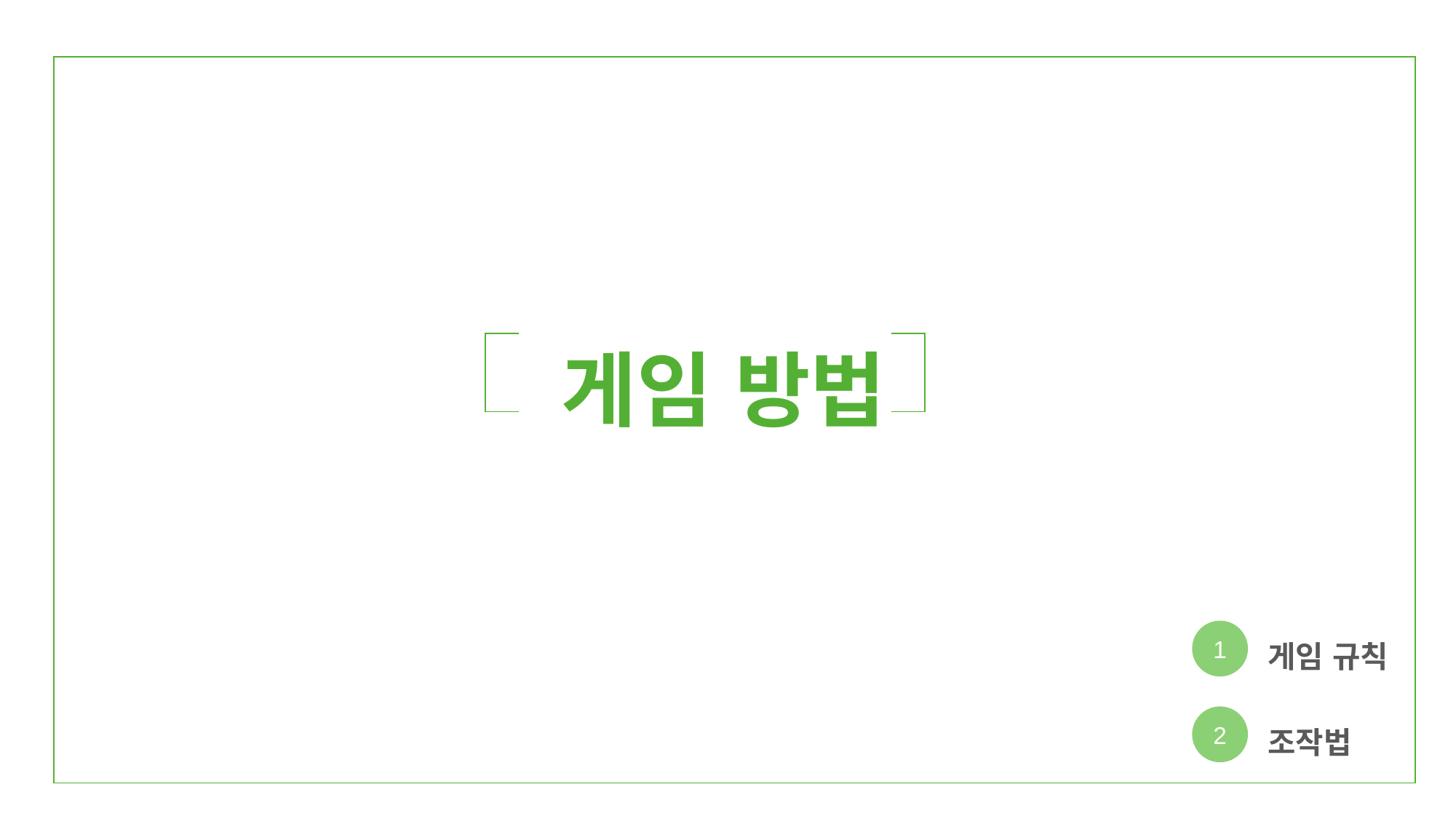

게임 방법

게임 규칙
1
조작법
2